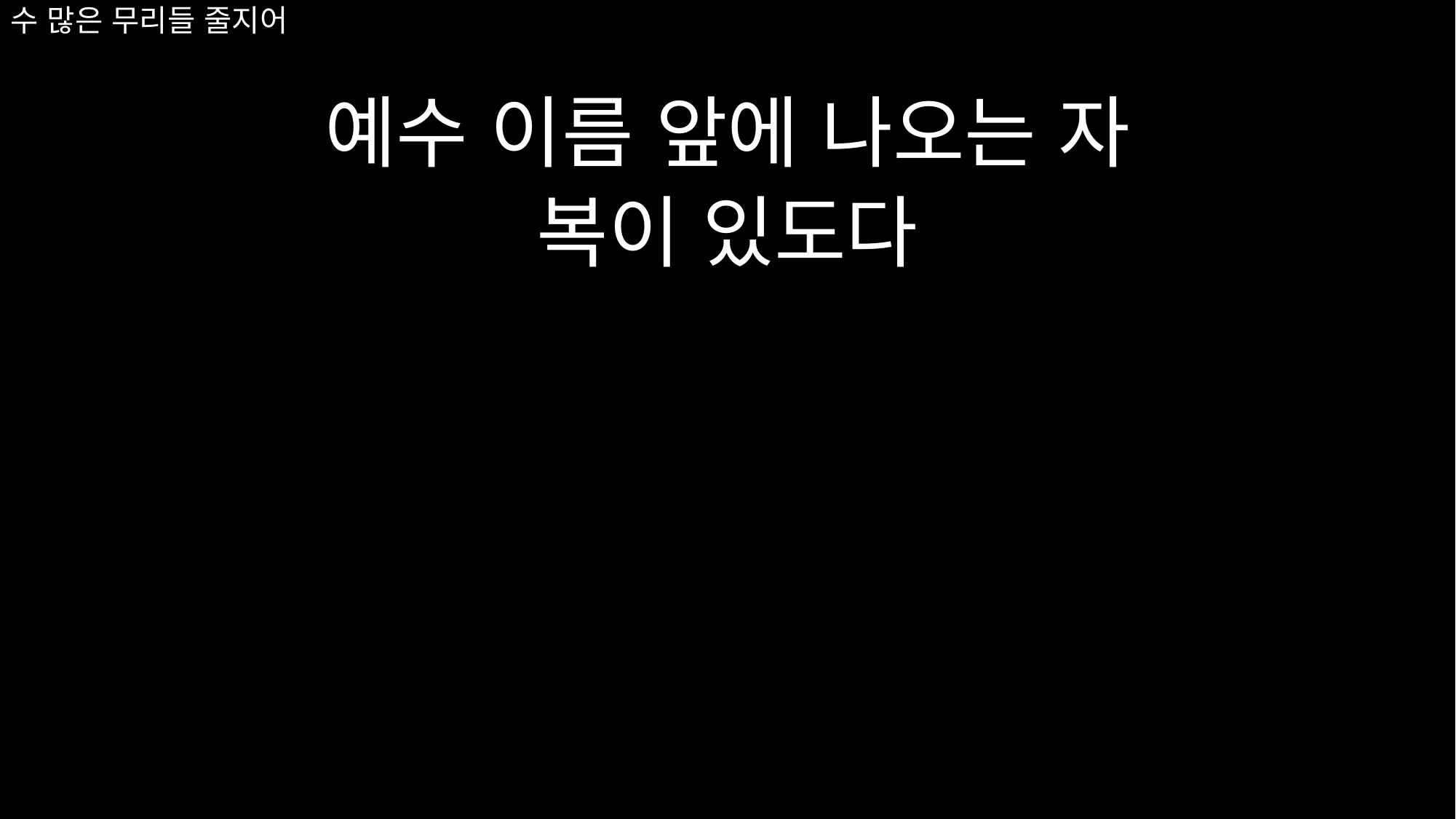

# 수 많은 무리들 줄지어
예수 이름 앞에 나오는 자
복이 있도다